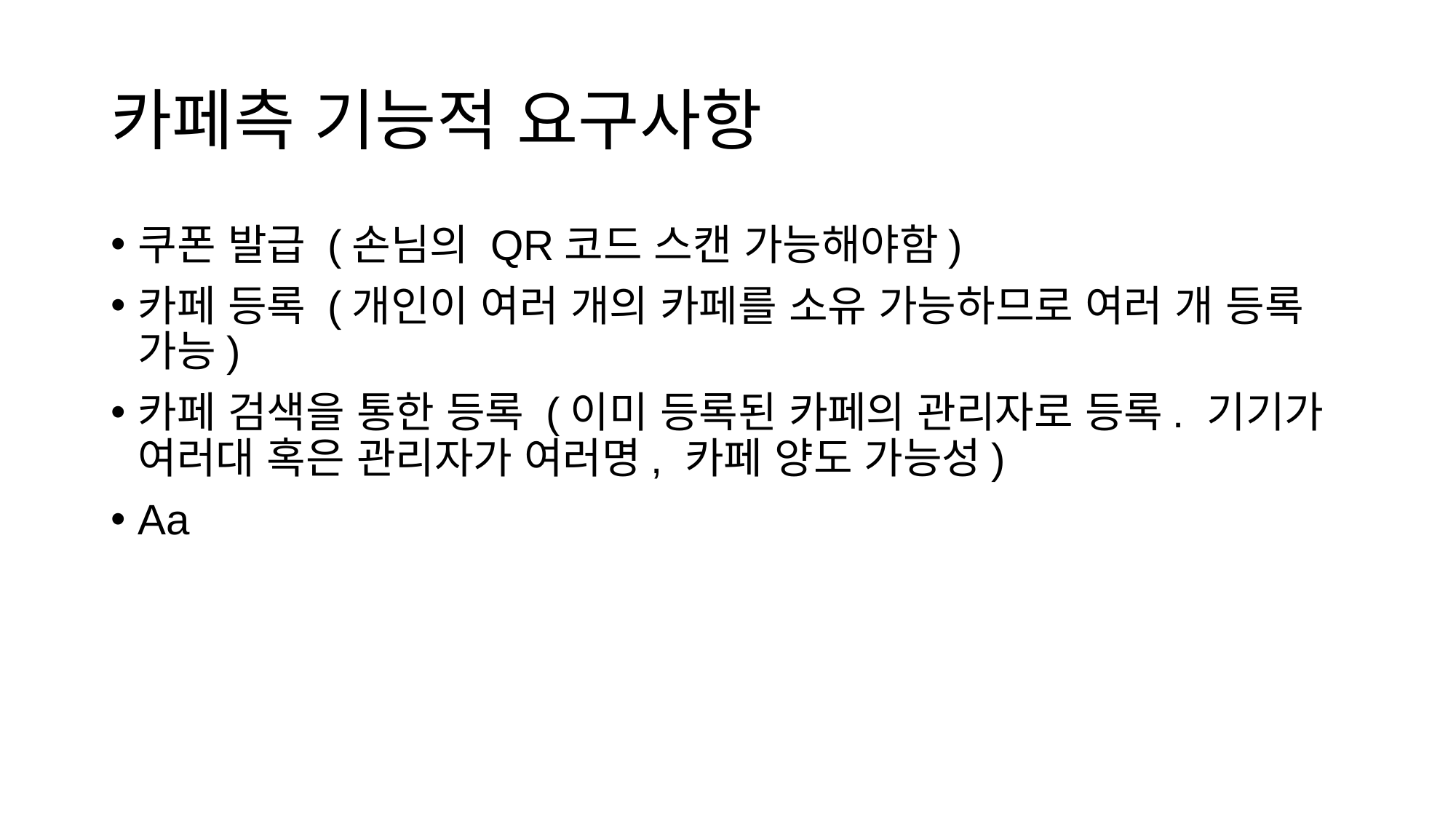

# 카페측 기능적 요구사항
쿠폰 발급 (손님의 QR코드 스캔 가능해야함)
카페 등록 (개인이 여러 개의 카페를 소유 가능하므로 여러 개 등록 가능)
카페 검색을 통한 등록 (이미 등록된 카페의 관리자로 등록. 기기가 여러대 혹은 관리자가 여러명, 카페 양도 가능성)
Aa